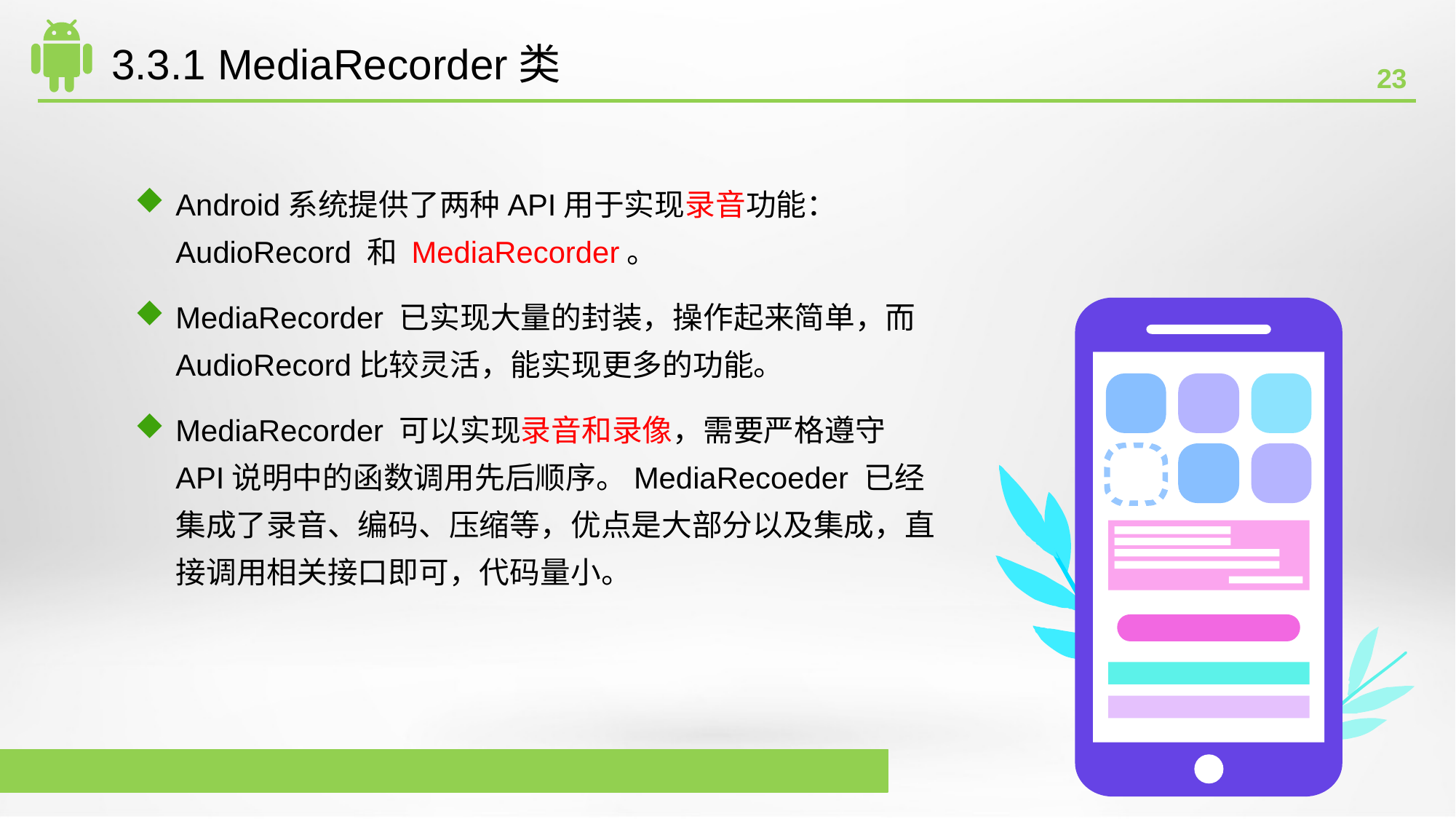

# 3.3.1 MediaRecorder类
Android系统提供了两种API用于实现录音功能：AudioRecord 和 MediaRecorder。
MediaRecorder 已实现大量的封装，操作起来简单，而AudioRecord比较灵活，能实现更多的功能。
MediaRecorder 可以实现录音和录像，需要严格遵守API说明中的函数调用先后顺序。MediaRecoeder 已经集成了录音、编码、压缩等，优点是大部分以及集成，直接调用相关接口即可，代码量小。